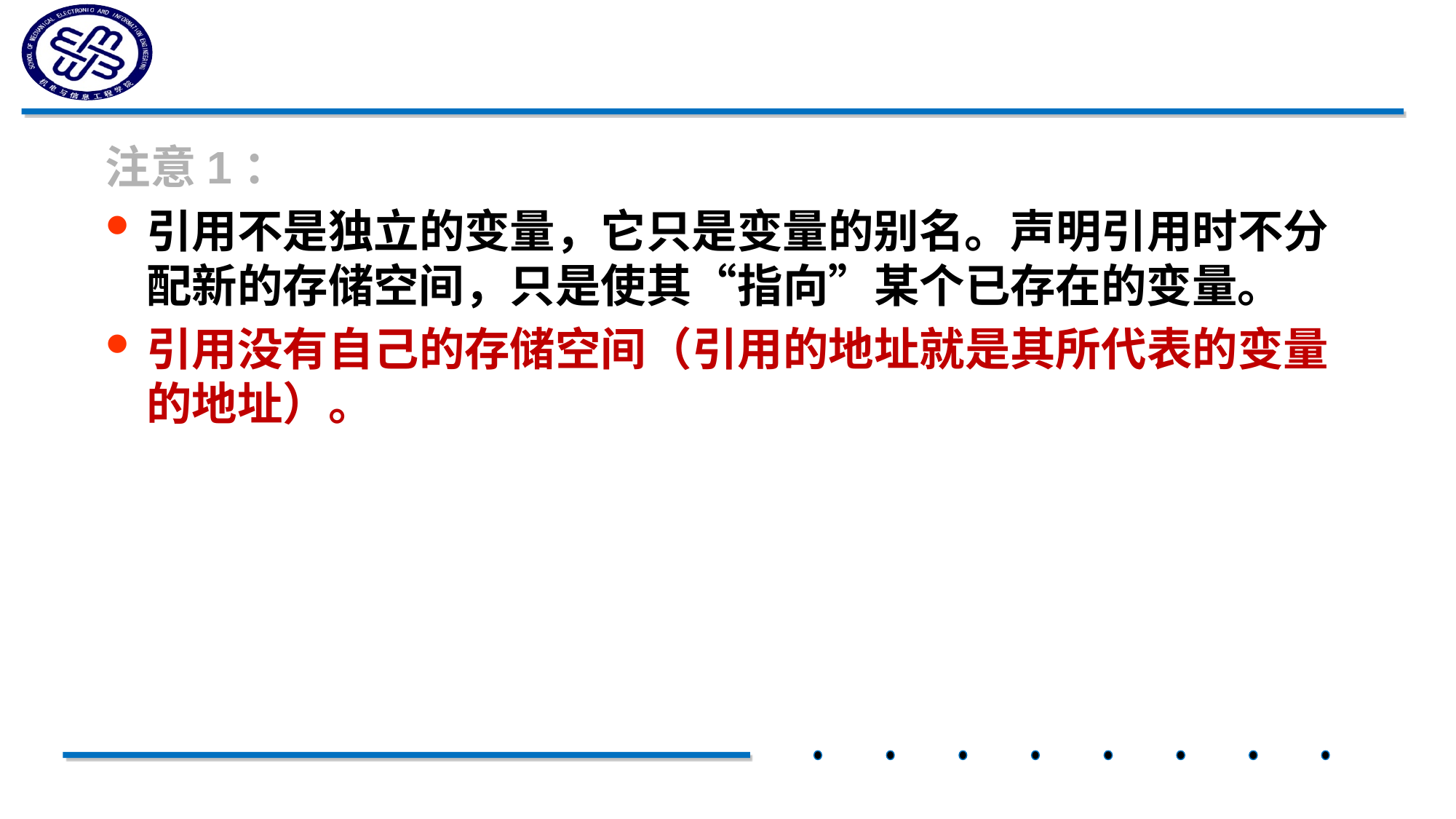

#
注意1：
引用不是独立的变量，它只是变量的别名。声明引用时不分配新的存储空间，只是使其“指向”某个已存在的变量。
引用没有自己的存储空间（引用的地址就是其所代表的变量的地址）。